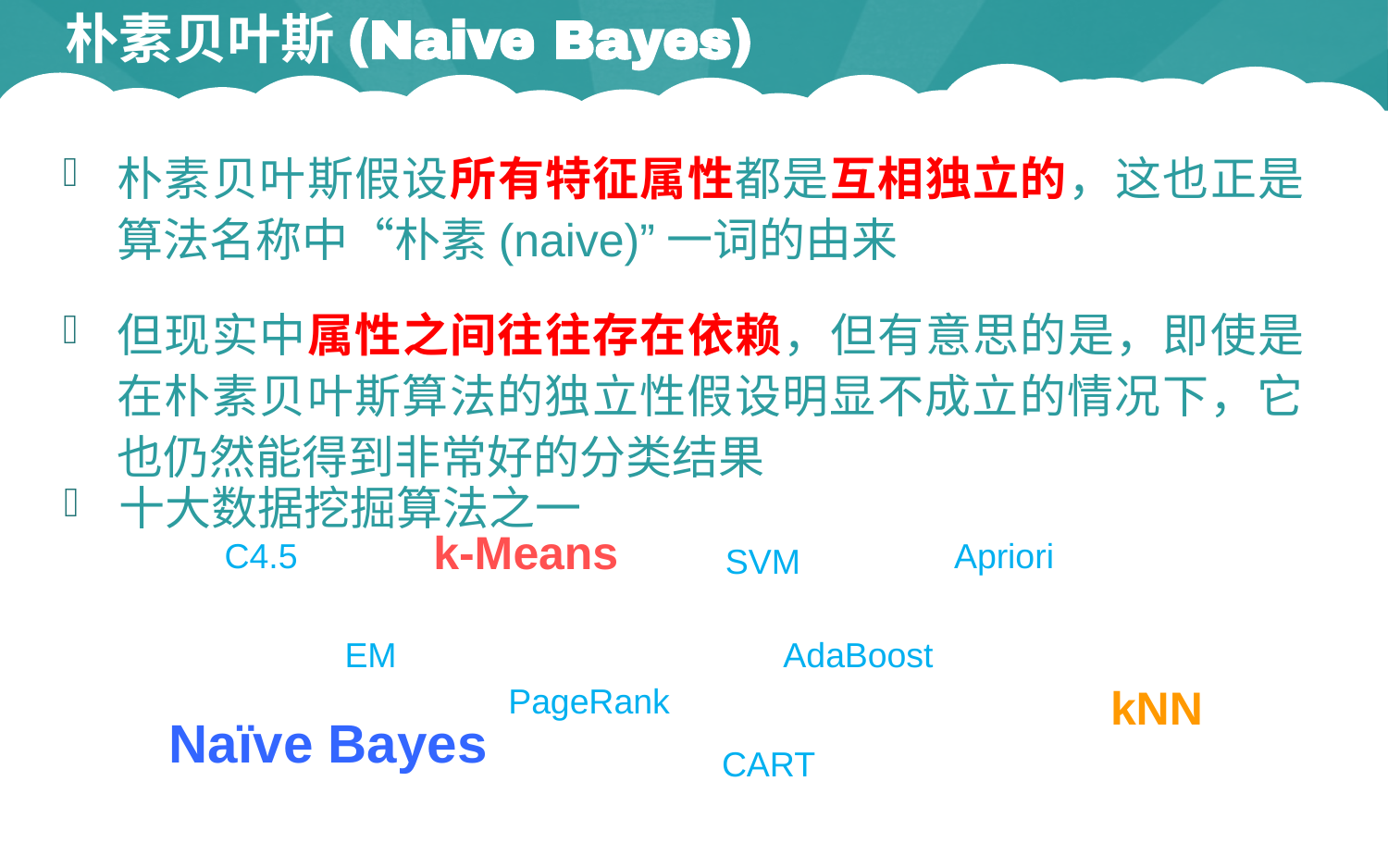

朴素贝叶斯(Naive Bayes)
朴素贝叶斯假设所有特征属性都是互相独立的，这也正是算法名称中“朴素(naive)”一词的由来
但现实中属性之间往往存在依赖，但有意思的是，即使是在朴素贝叶斯算法的独立性假设明显不成立的情况下，它也仍然能得到非常好的分类结果
十大数据挖掘算法之一
k-Means
C4.5
Apriori
SVM
EM
AdaBoost
PageRank
kNN
Naïve Bayes
CART